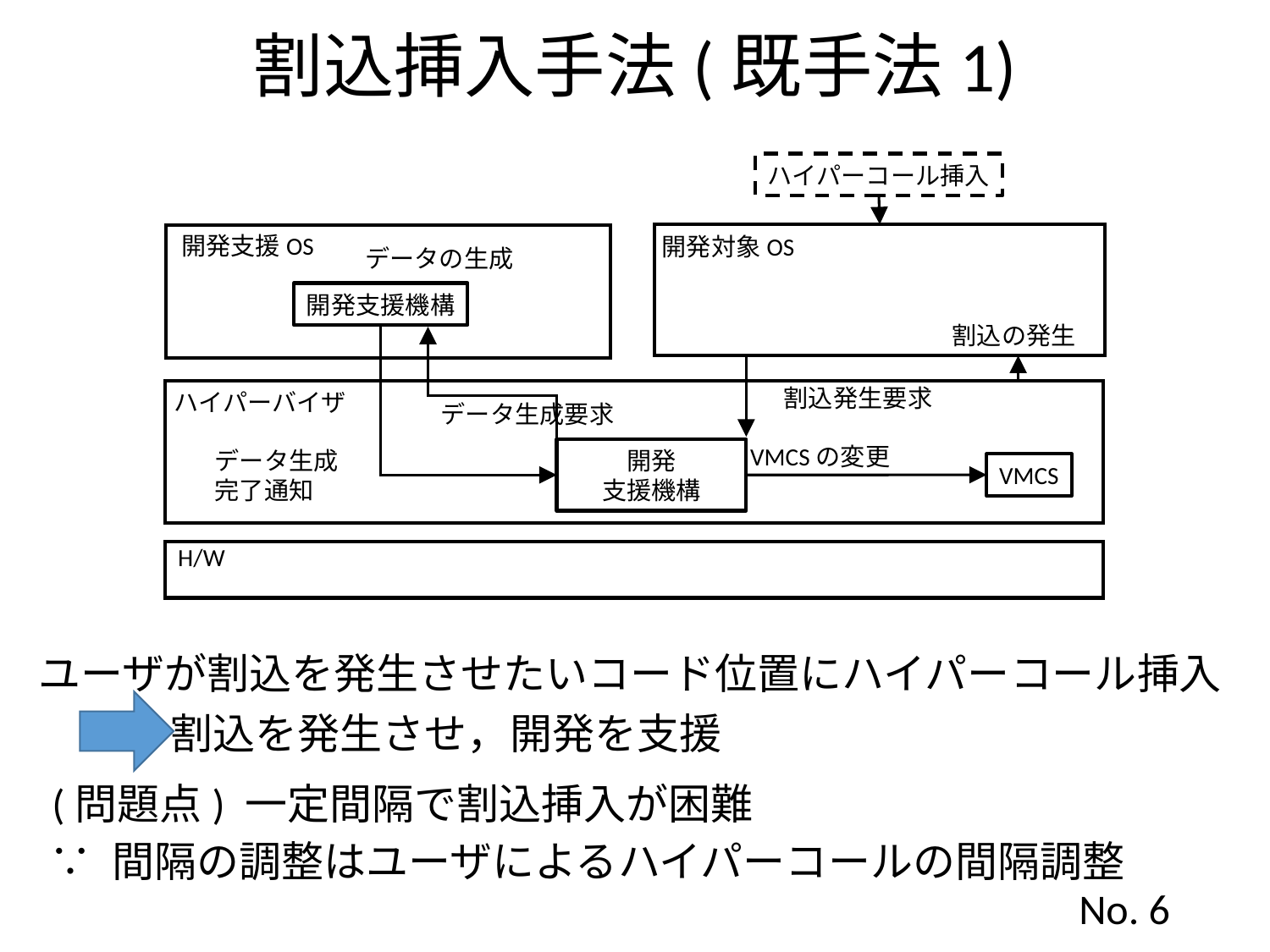

割込挿入手法(既手法1)
ハイパーコール挿入
開発支援OS

開発対象OS
データの生成
開発支援機構
割込の発生
割込発生要求

ハイパーバイザ
データ生成要求
VMCSの変更
データ生成
完了通知
開発
支援機構
VMCS
H/W

ユーザが割込を発生させたいコード位置にハイパーコール挿入

割込を発生させ，開発を支援
(問題点) 一定間隔で割込挿入が困難
∵ 間隔の調整はユーザによるハイパーコールの間隔調整
No. 6